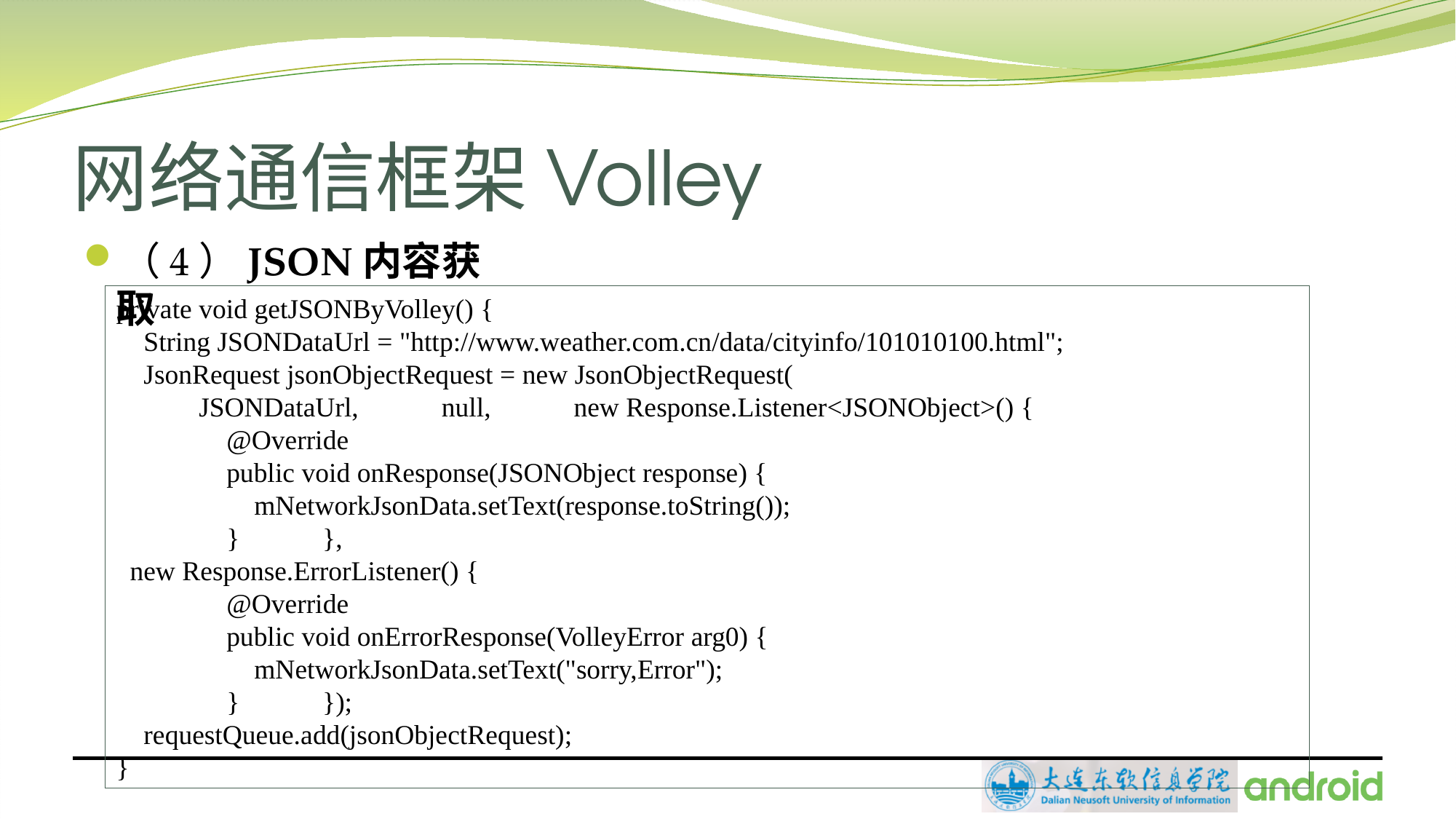

# 网络通信框架Volley
（4）JSON内容获取
private void getJSONByVolley() {
    String JSONDataUrl = "http://www.weather.com.cn/data/cityinfo/101010100.html";
    JsonRequest jsonObjectRequest = new JsonObjectRequest(
            JSONDataUrl,            null,            new Response.Listener<JSONObject>() {
                @Override
                public void onResponse(JSONObject response) {
                    mNetworkJsonData.setText(response.toString());
                }            },
  new Response.ErrorListener() {
                @Override
                public void onErrorResponse(VolleyError arg0) {
                    mNetworkJsonData.setText("sorry,Error");
                }            });
    requestQueue.add(jsonObjectRequest);
}